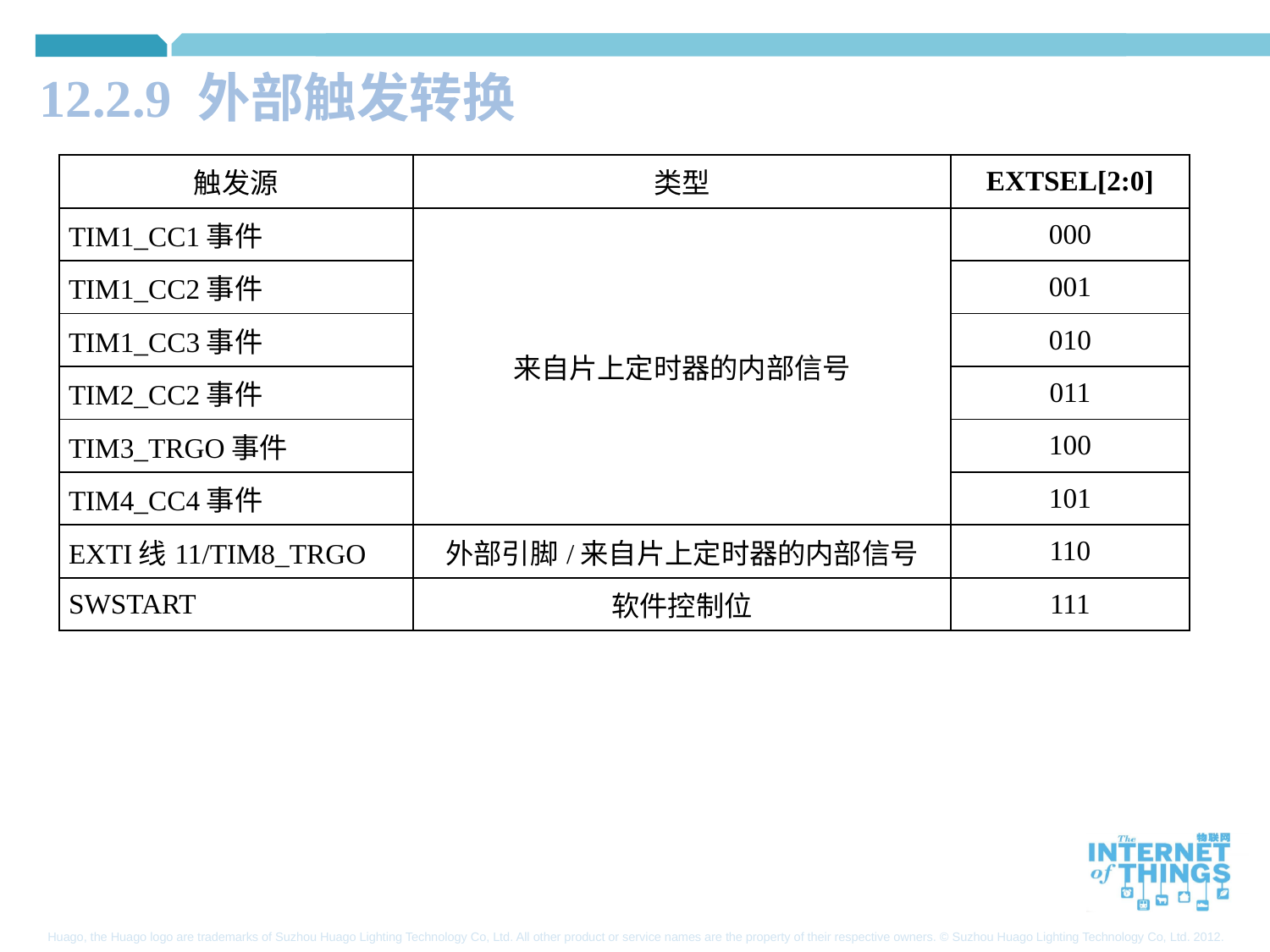

12.2.9 外部触发转换
| 触发源 | 类型 | EXTSEL[2:0] |
| --- | --- | --- |
| TIM1\_CC1事件 | 来自片上定时器的内部信号 | 000 |
| TIM1\_CC2事件 |  | 001 |
| TIM1\_CC3事件 |  | 010 |
| TIM2\_CC2事件 |  | 011 |
| TIM3\_TRGO事件 |  | 100 |
| TIM4\_CC4事件 |  | 101 |
| EXTI线11/TIM8\_TRGO | 外部引脚/来自片上定时器的内部信号 | 110 |
| SWSTART | 软件控制位 | 111 |